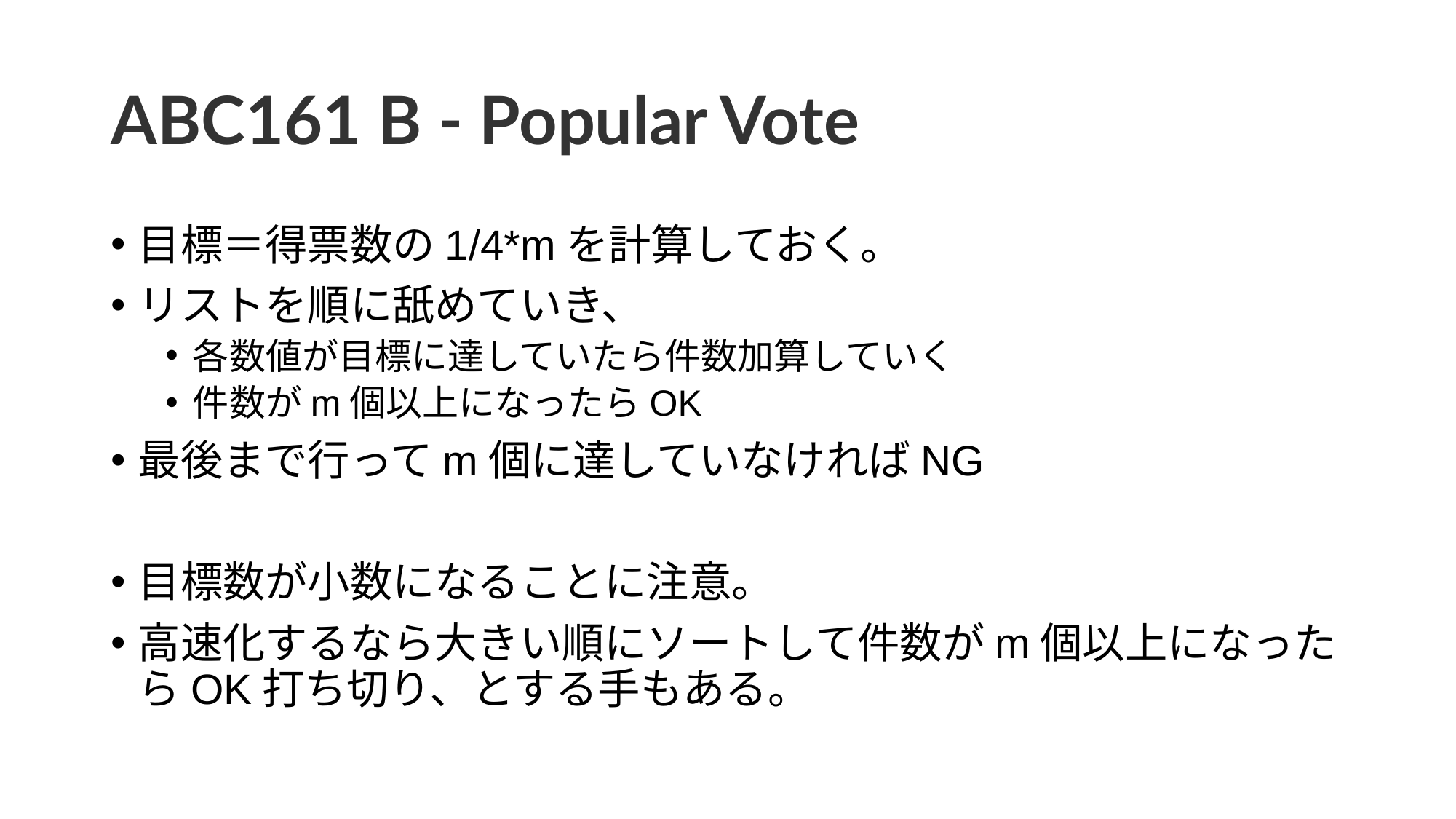

# ABC161 B - Popular Vote
目標＝得票数の1/4*mを計算しておく。
リストを順に舐めていき、
各数値が目標に達していたら件数加算していく
件数がm個以上になったらOK
最後まで行ってm個に達していなければNG

目標数が小数になることに注意。
高速化するなら大きい順にソートして件数がm個以上になったらOK打ち切り、とする手もある。